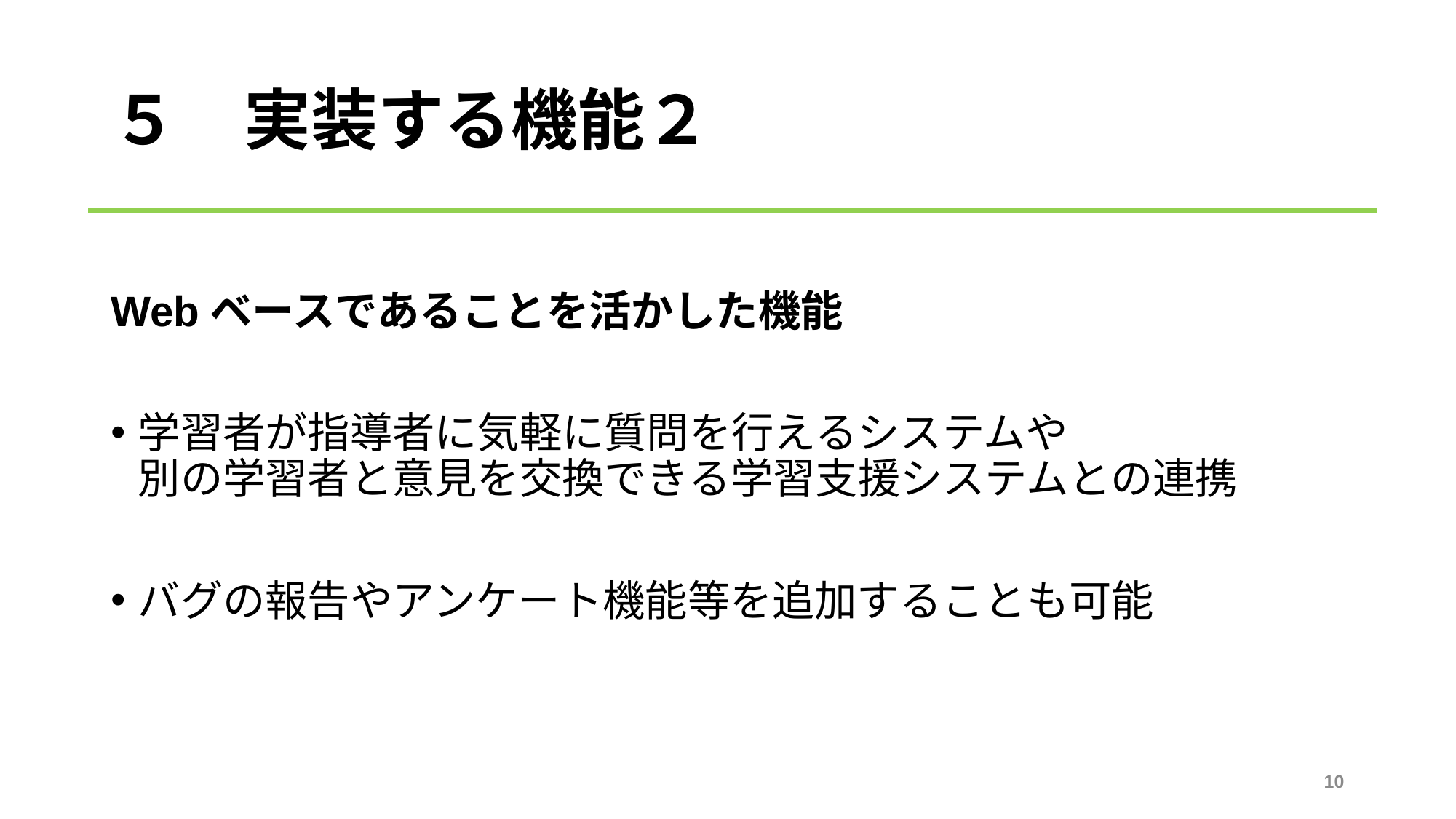

# ５　実装する機能２

Webベースであることを活かした機能

学習者が指導者に気軽に質問を行えるシステムや　　　　　　別の学習者と意見を交換できる学習支援システムとの連携

バグの報告やアンケート機能等を追加することも可能
10